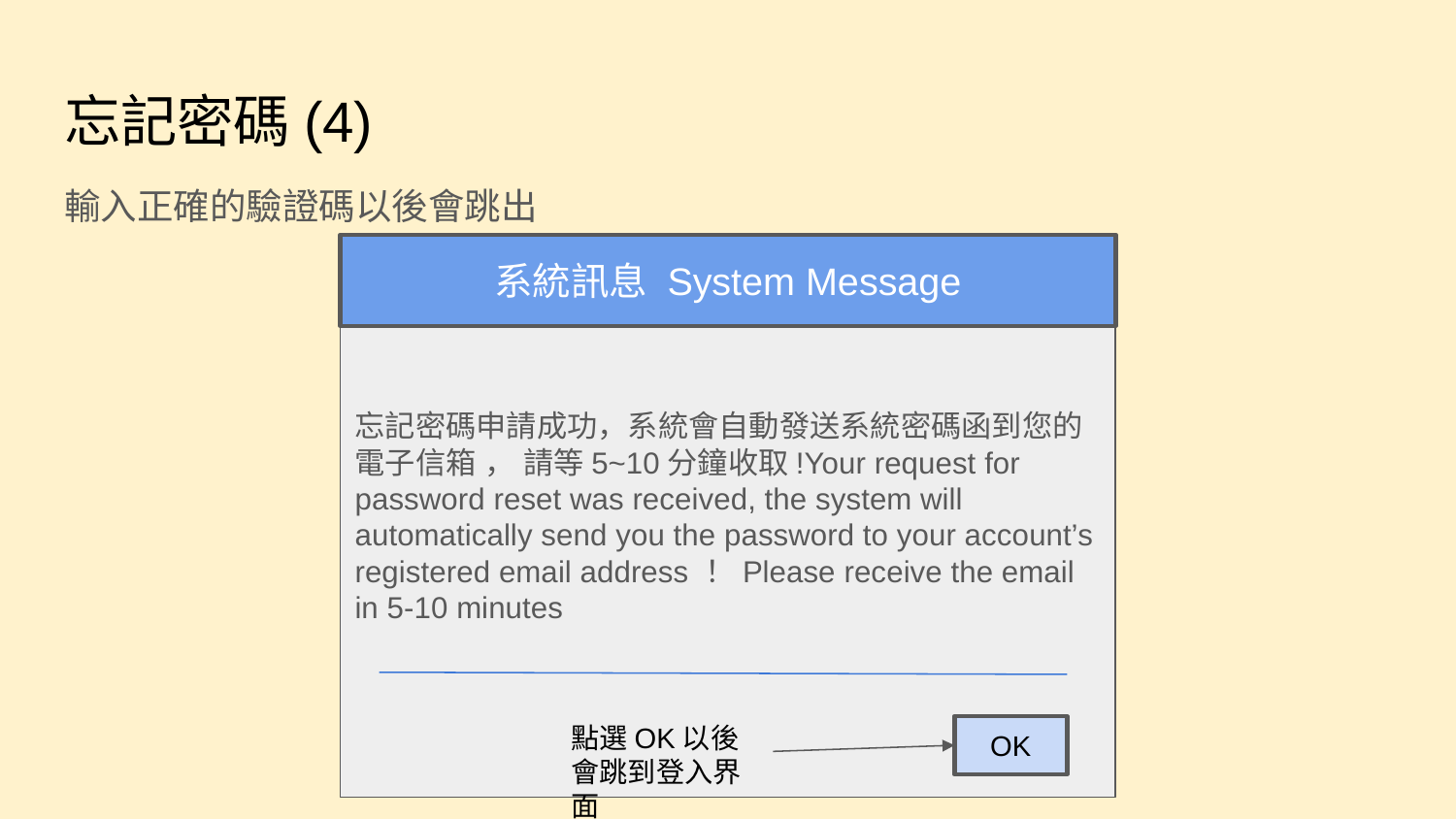

# 忘記密碼(4)
輸入正確的驗證碼以後會跳出
忘記密碼申請成功，系統會自動發送系統密碼函到您的電子信箱 ， 請等5~10分鐘收取!Your request for password reset was received, the system will automatically send you the password to your account’s registered email address ！Please receive the email in 5-10 minutes
系統訊息 System Message
點選OK以後會跳到登入界面
OK